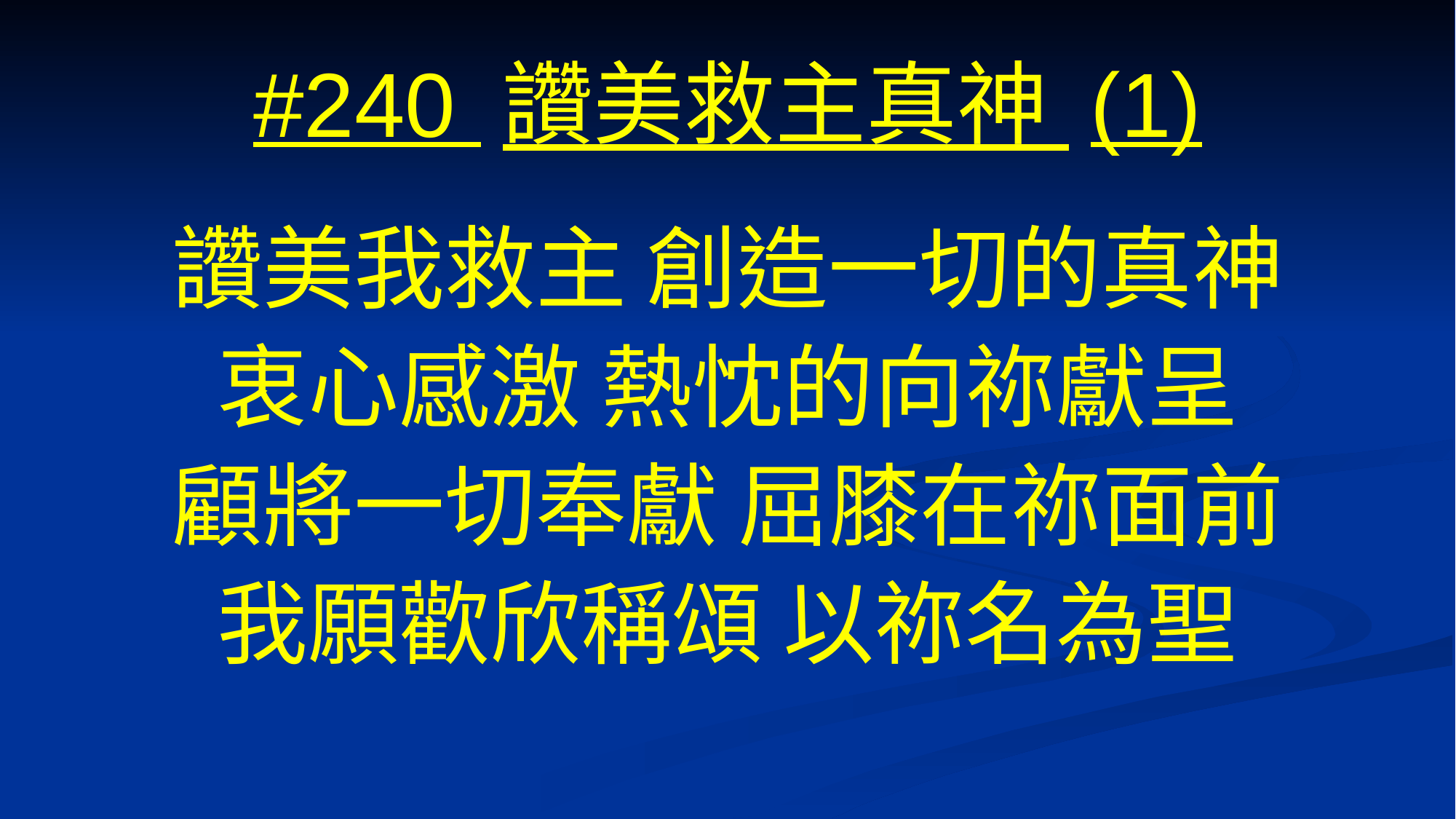

# #240 讚美救主真神 (1)
讚美我救主 創造一切的真神
衷心感激 熱忱的向祢獻呈
顧將一切奉獻 屈膝在祢面前
我願歡欣稱頌 以祢名為聖